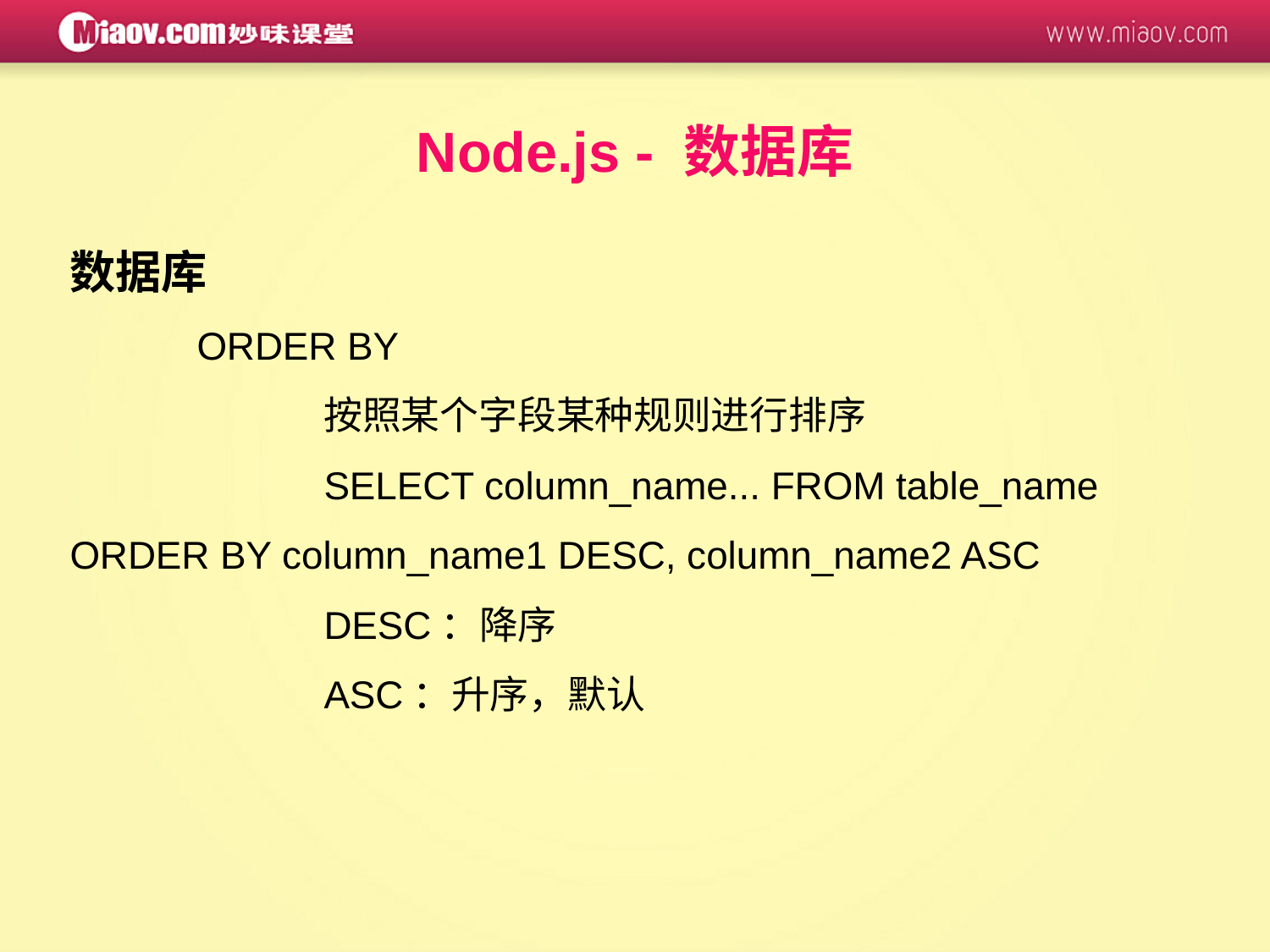

Node.js - 数据库
数据库
	ORDER BY
		按照某个字段某种规则进行排序
		SELECT column_name... FROM table_name  ORDER BY column_name1 DESC, column_name2 ASC
		DESC：降序
		ASC：升序，默认